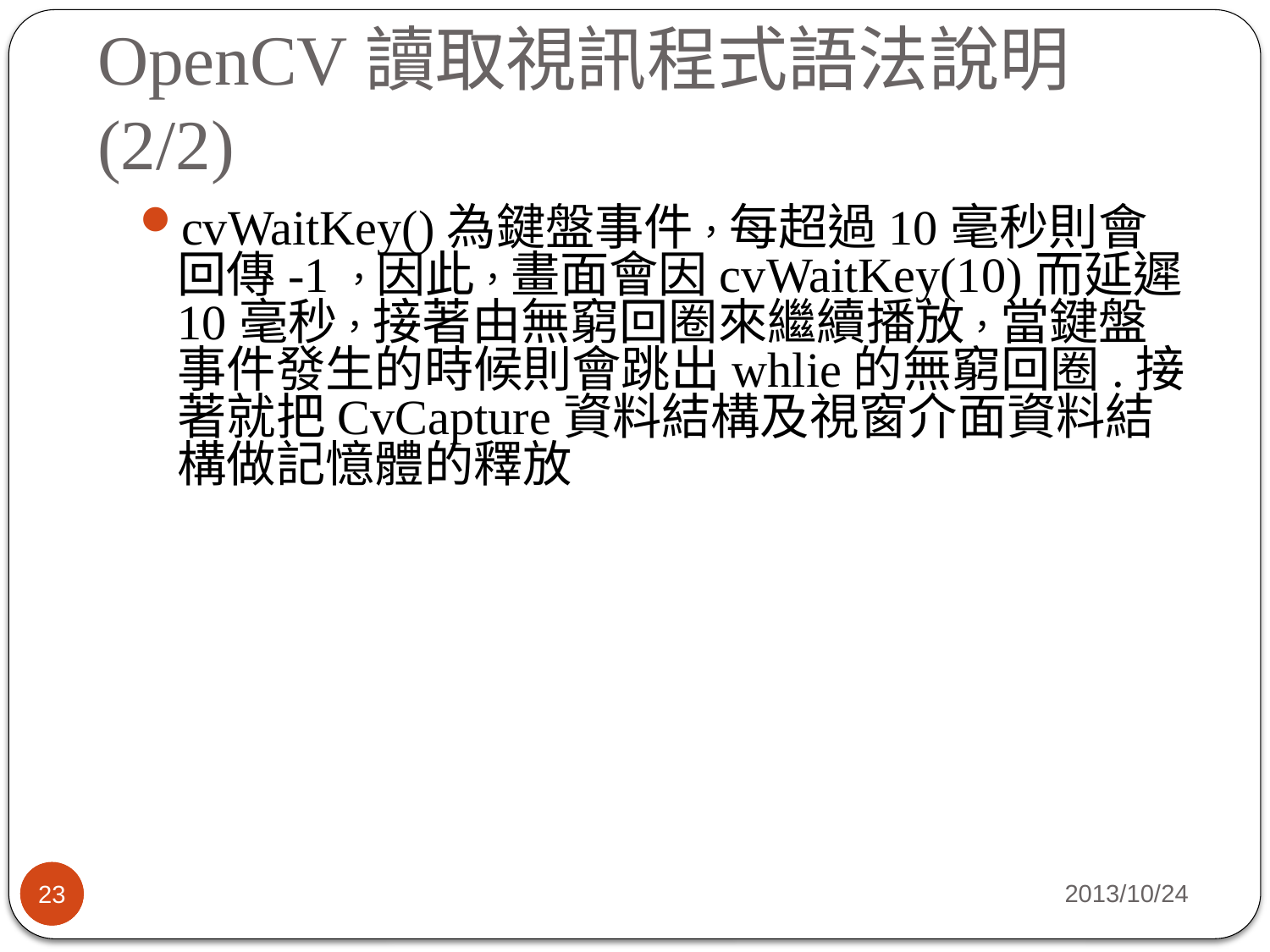

cvWaitKey()為鍵盤事件，每超過10毫秒則會回傳-1，因此，畫面會因cvWaitKey(10)而延遲10毫秒，接著由無窮回圈來繼續播放，當鍵盤事件發生的時候則會跳出whlie的無窮回圈.接著就把CvCapture資料結構及視窗介面資料結構做記憶體的釋放
OpenCV讀取視訊程式語法說明(2/2)
2013/10/24
23
23